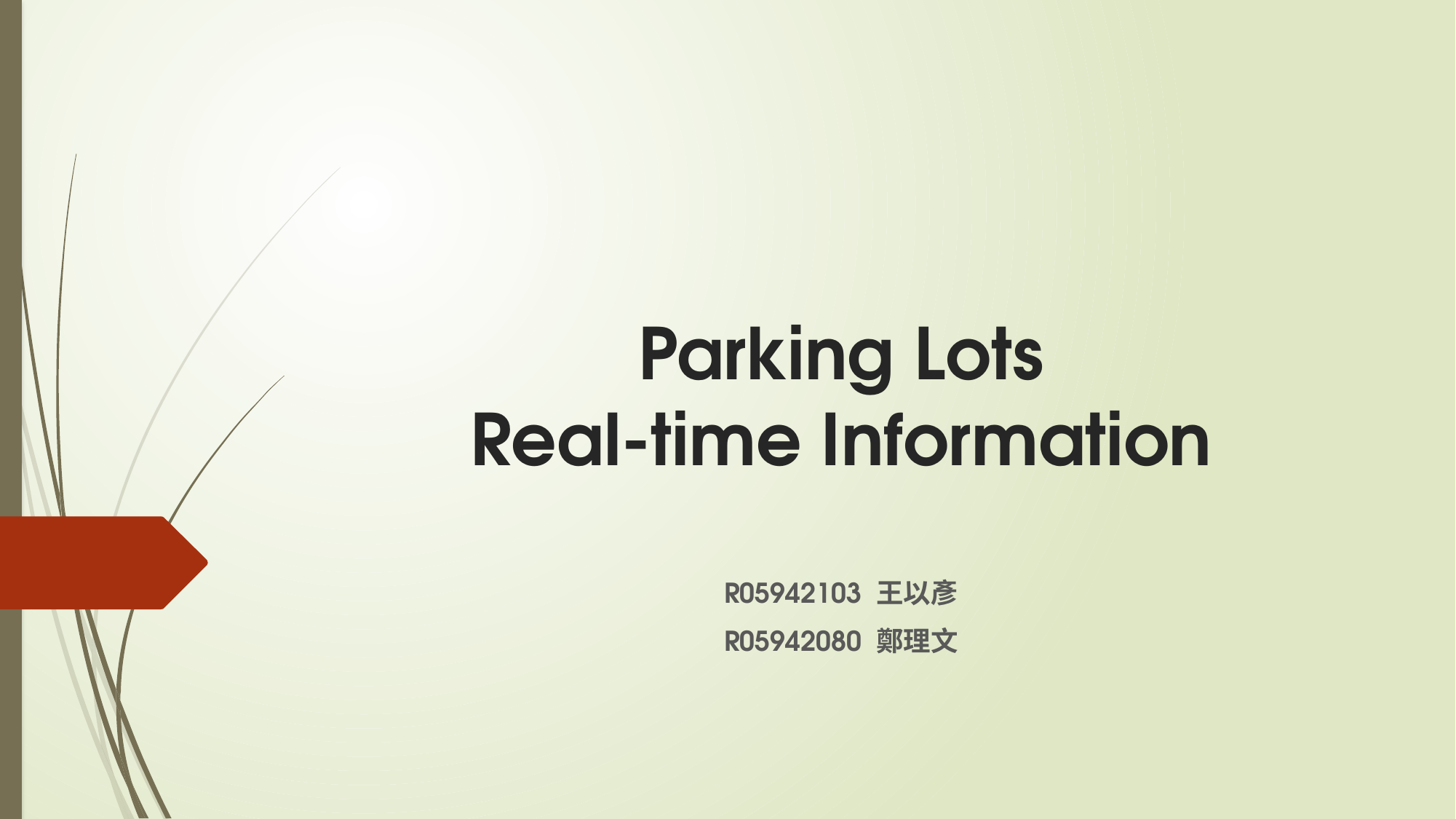

# Parking Lots Real-time Information
R05942103 王以彥
R05942080 鄭理文